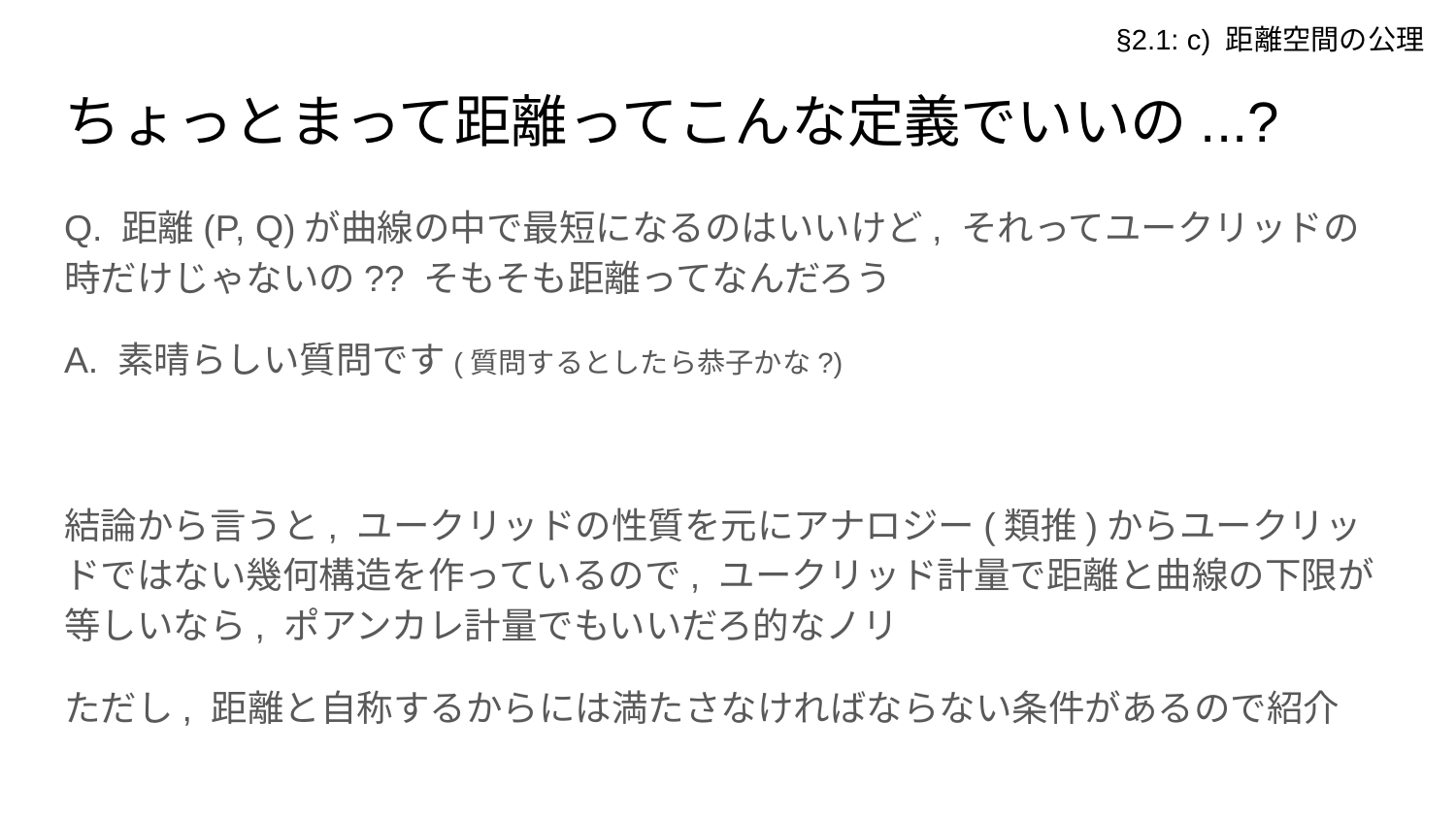

§2.1: c) 距離空間の公理
# ちょっとまって距離ってこんな定義でいいの...?
Q. 距離(P, Q)が曲線の中で最短になるのはいいけど, それってユークリッドの時だけじゃないの?? そもそも距離ってなんだろう
A. 素晴らしい質問です(質問するとしたら恭子かな?)

結論から言うと, ユークリッドの性質を元にアナロジー(類推)からユークリッドではない幾何構造を作っているので, ユークリッド計量で距離と曲線の下限が等しいなら, ポアンカレ計量でもいいだろ的なノリ
ただし, 距離と自称するからには満たさなければならない条件があるので紹介